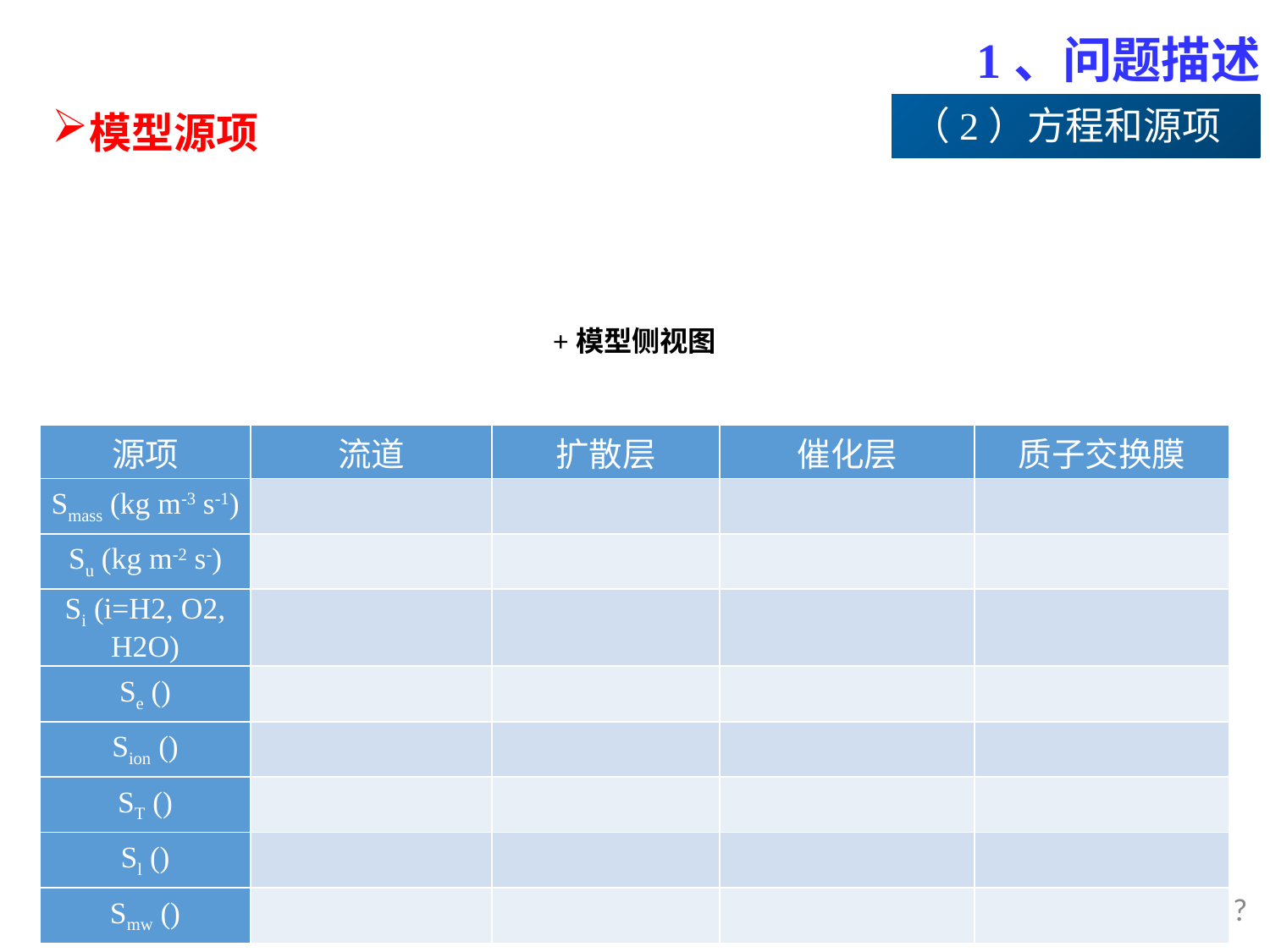

1、问题描述
模型源项

（2）方程和源项
+模型侧视图
| 源项 | 流道 | 扩散层 | 催化层 | 质子交换膜 |
| --- | --- | --- | --- | --- |
| Smass (kg m-3 s-1) |  |  |  |  |
| Su (kg m-2 s-) |  |  |  |  |
| Si (i=H2, O2, H2O) |  |  |  |  |
| Se () |  |  |  |  |
| Sion () |  |  |  |  |
| ST () |  |  |  |  |
| Sl () |  |  |  |  |
| Smw () |  |  |  |  |
?